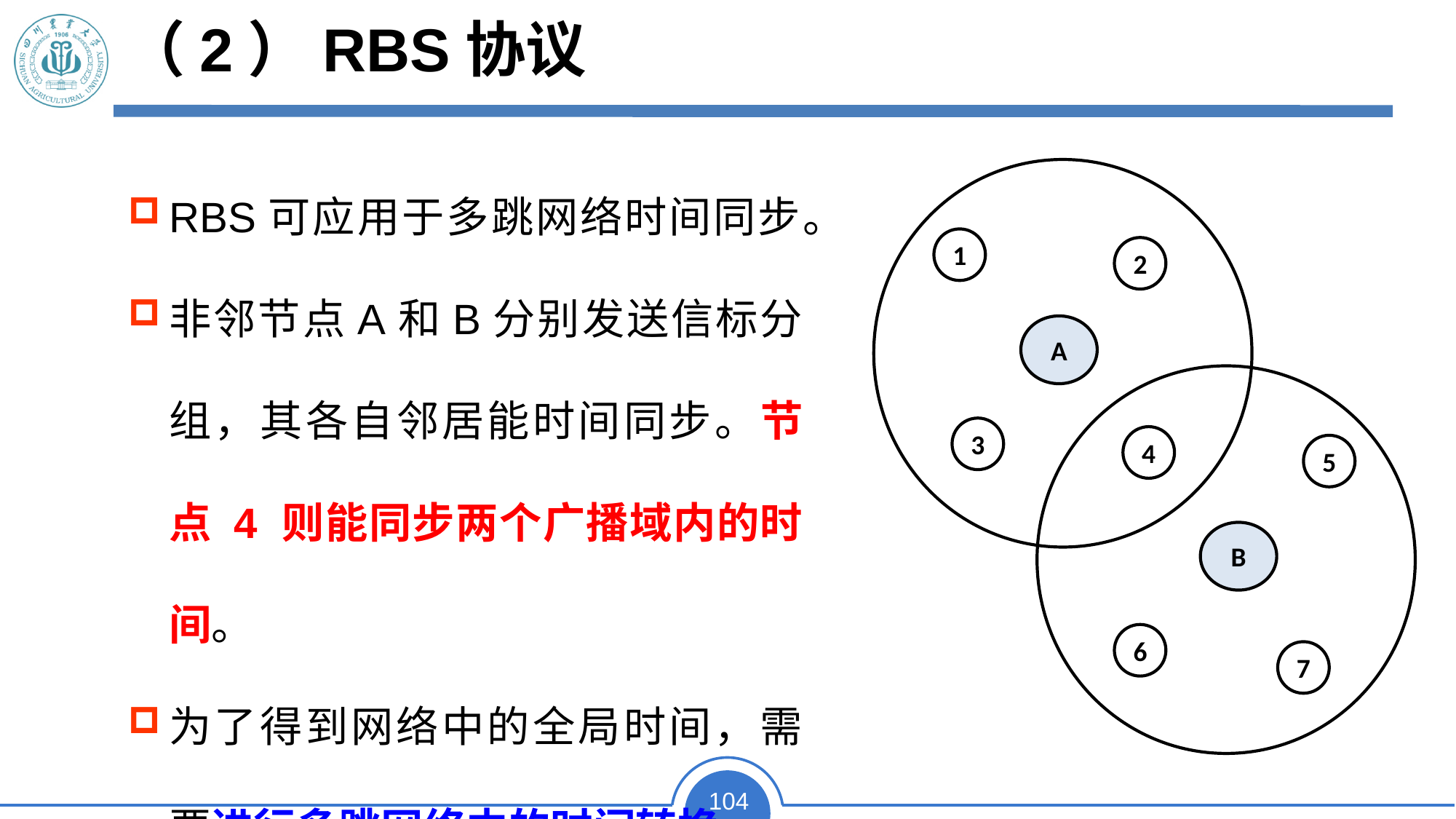

# （2）RBS协议
RBS可应用于多跳网络时间同步。
非邻节点A和B分别发送信标分组，其各自邻居能时间同步。节点 4 则能同步两个广播域内的时间。
为了得到网络中的全局时间，需要进行多跳网络中的时间转换。

1
2
A

3
4
5
B
6
7